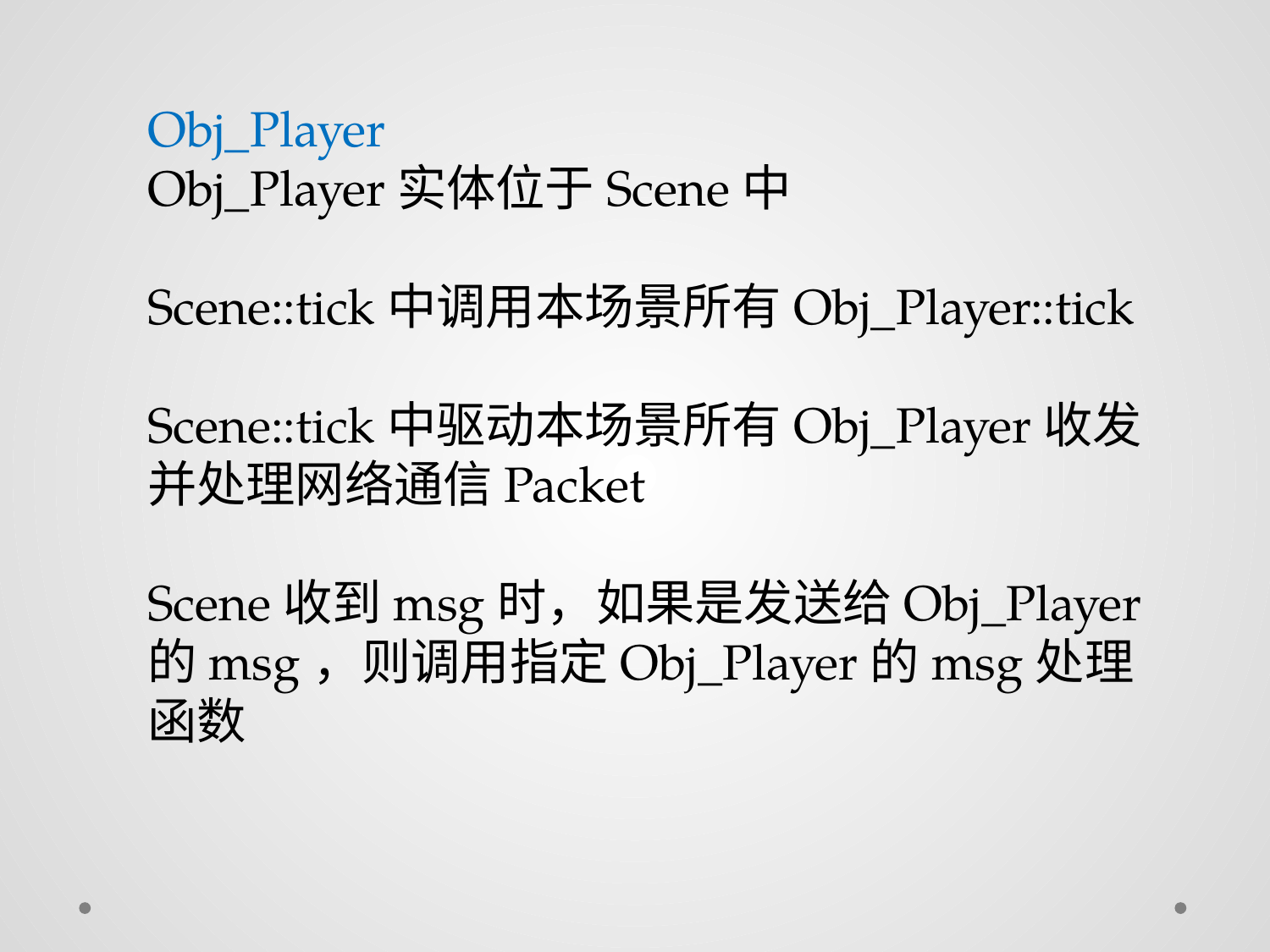

Obj_Player
Obj_Player实体位于Scene中

Scene::tick中调用本场景所有Obj_Player::tick

Scene::tick中驱动本场景所有Obj_Player收发并处理网络通信Packet

Scene收到msg时，如果是发送给Obj_Player的msg，则调用指定Obj_Player的msg处理函数